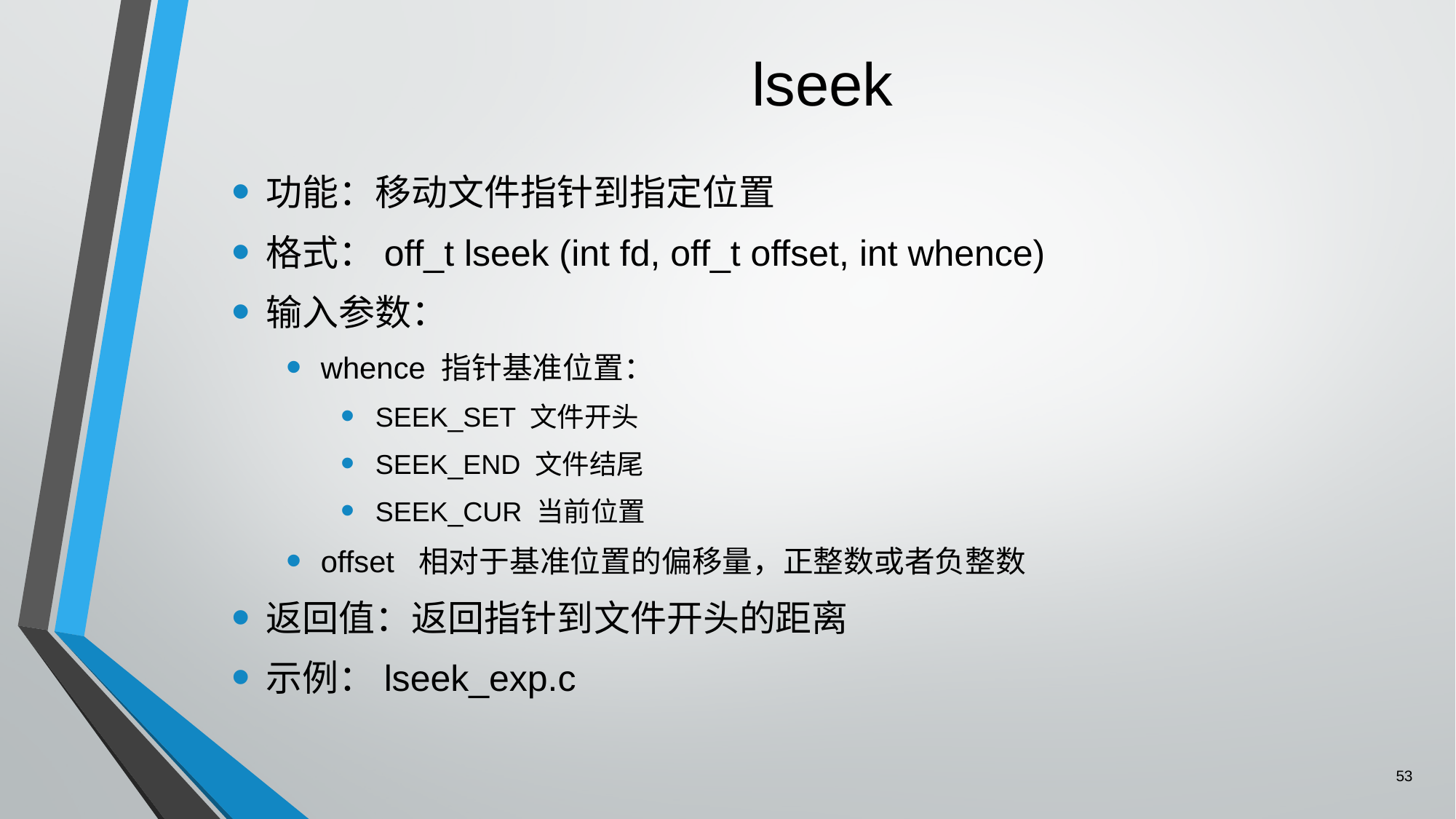

# lseek
功能：移动文件指针到指定位置
格式：off_t lseek (int fd, off_t offset, int whence)
输入参数：
whence 指针基准位置：
SEEK_SET 文件开头
SEEK_END 文件结尾
SEEK_CUR 当前位置
offset  相对于基准位置的偏移量，正整数或者负整数
返回值：返回指针到文件开头的距离
示例：lseek_exp.c
53